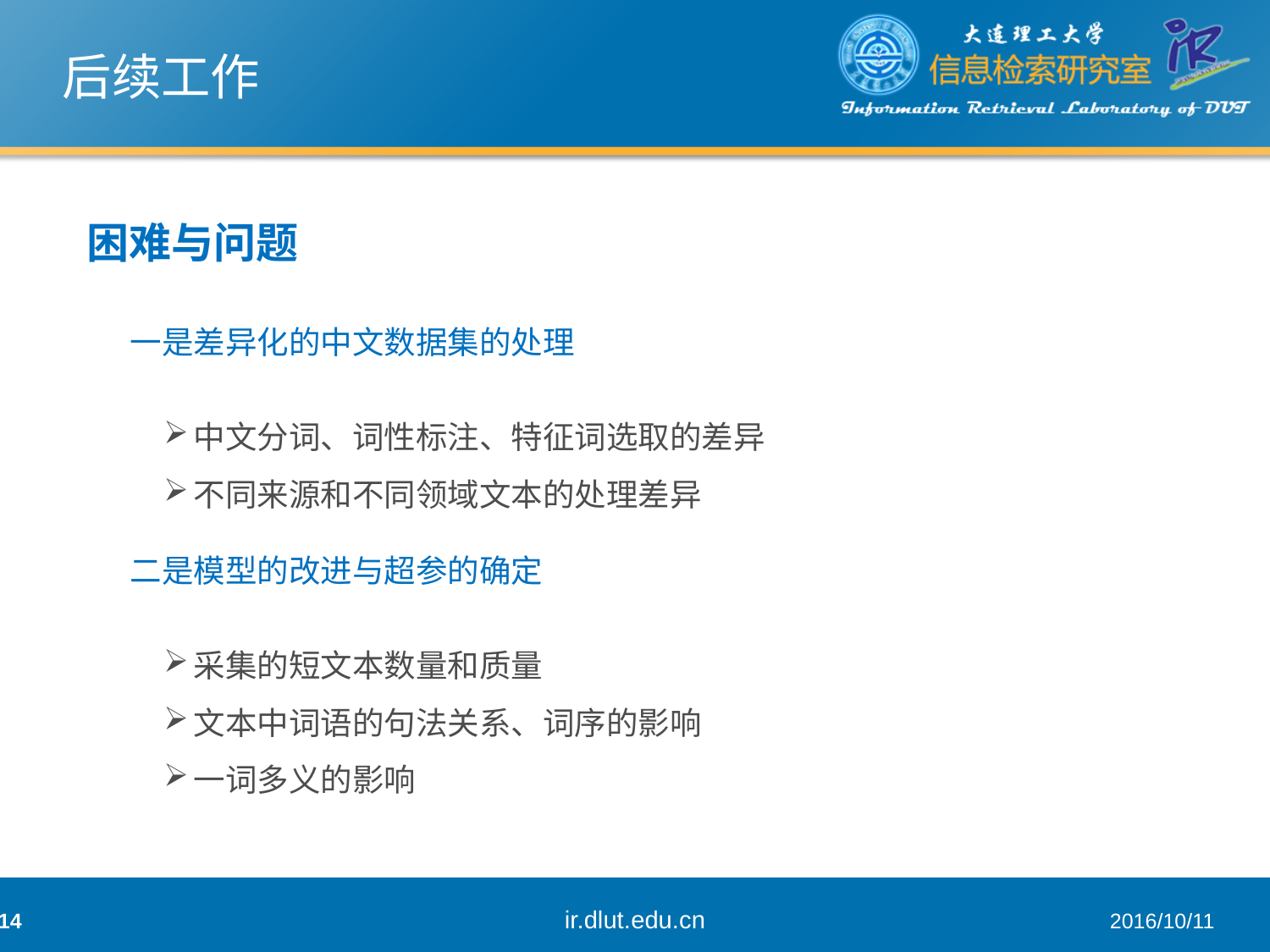

# 后续工作
困难与问题
一是差异化的中文数据集的处理

中文分词、词性标注、特征词选取的差异
不同来源和不同领域文本的处理差异

二是模型的改进与超参的确定

采集的短文本数量和质量
文本中词语的句法关系、词序的影响
一词多义的影响